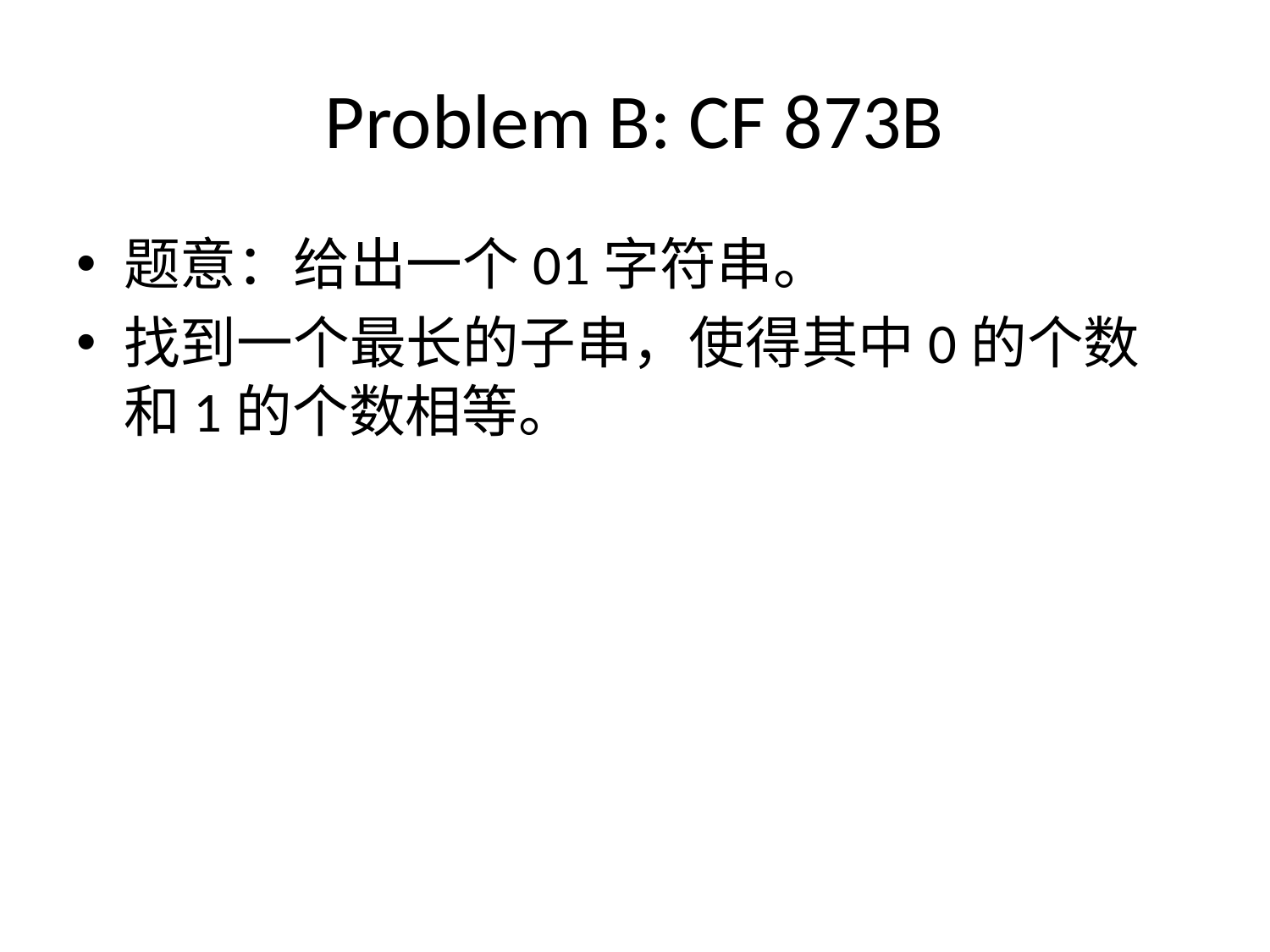

# Problem B: CF 873B
题意：给出一个01字符串。
找到一个最长的子串，使得其中0的个数和1的个数相等。